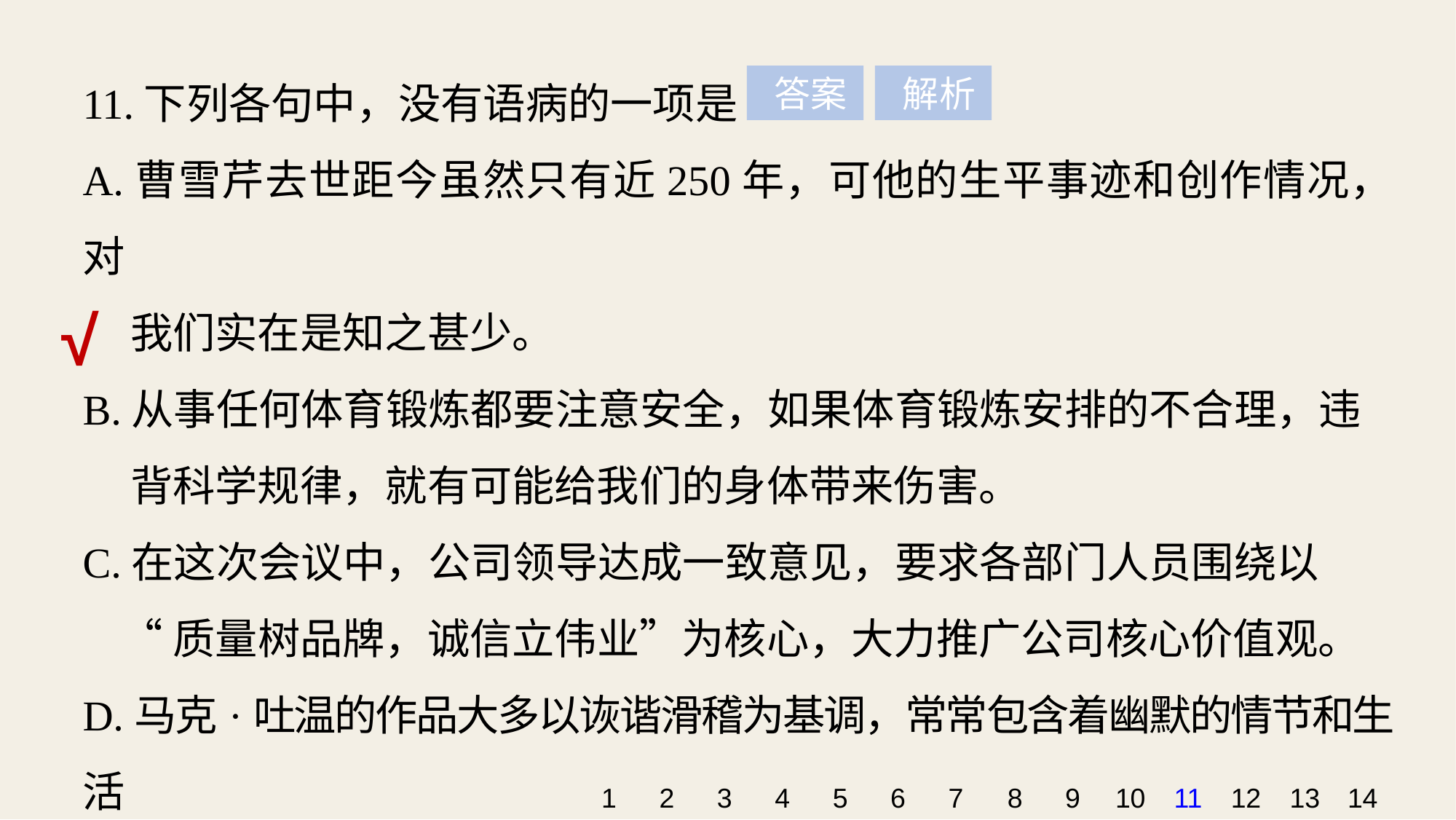

11.下列各句中，没有语病的一项是
A.曹雪芹去世距今虽然只有近250年，可他的生平事迹和创作情况，对
    我们实在是知之甚少。
B.从事任何体育锻炼都要注意安全，如果体育锻炼安排的不合理，违
    背科学规律，就有可能给我们的身体带来伤害。
C.在这次会议中，公司领导达成一致意见，要求各部门人员围绕以
    “质量树品牌，诚信立伟业”为核心，大力推广公司核心价值观。
D.马克·吐温的作品大多以诙谐滑稽为基调，常常包含着幽默的情节和生活
    的智慧，读起来生动有趣，引人入胜，被后人誉为“美国文学之父”。
 答案
 解析
√
1
2
3
4
5
6
7
8
9
10
11
12
13
14